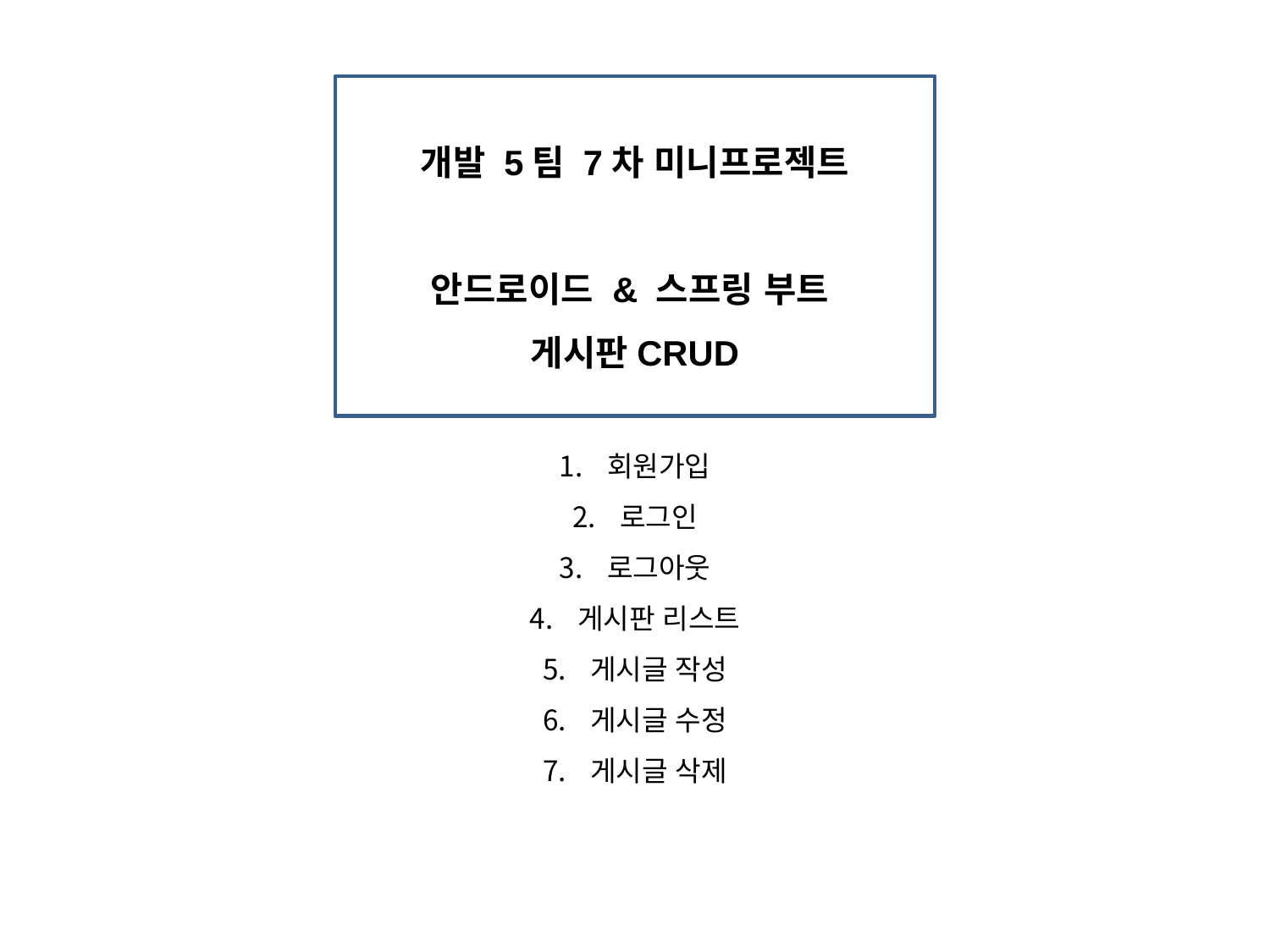

개발 5팀 7차 미니프로젝트

안드로이드 & 스프링 부트
게시판CRUD
회원가입
로그인
로그아웃
게시판 리스트
게시글 작성
게시글 수정
게시글 삭제